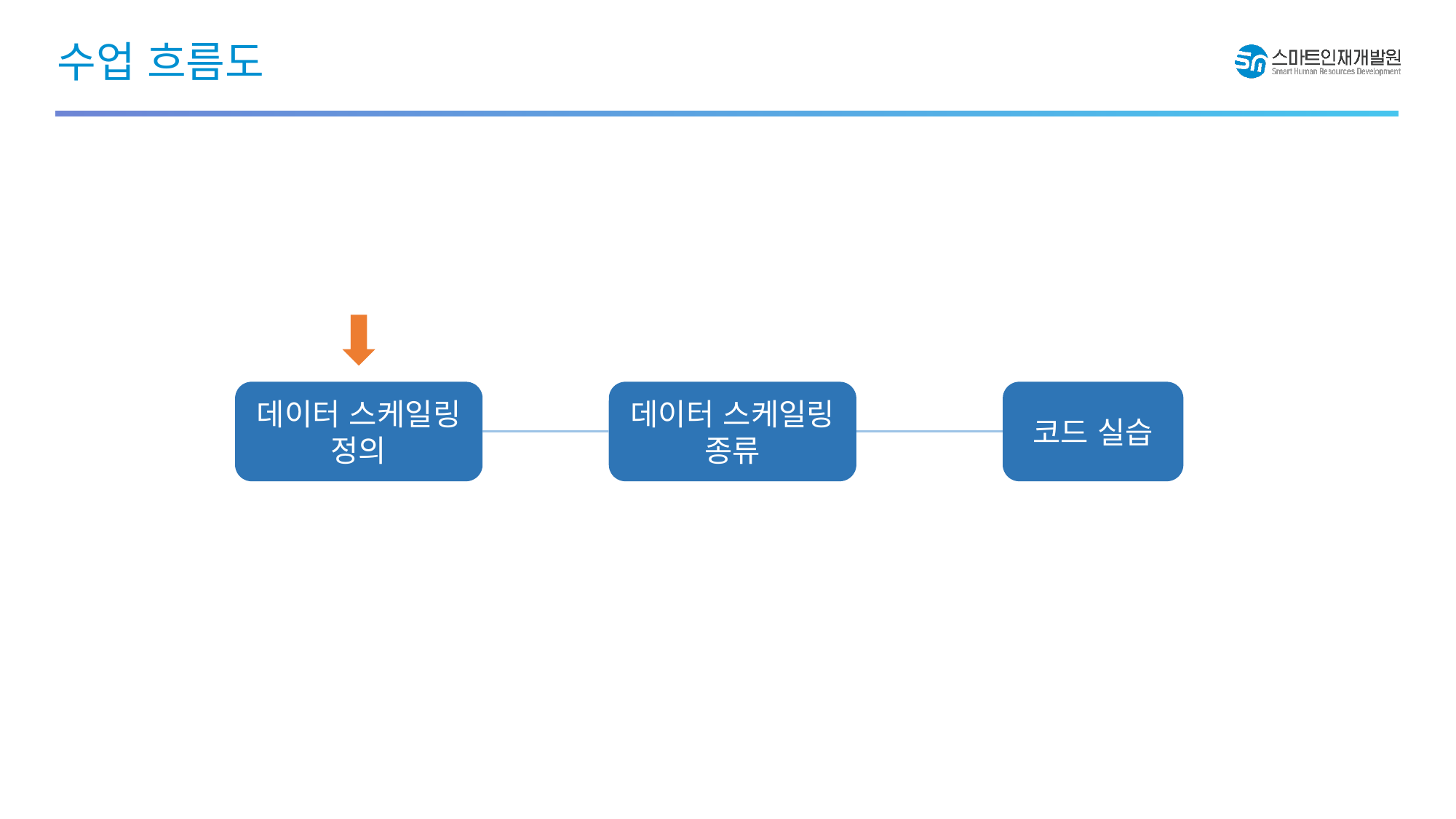

# 수업 흐름도

데이터 스케일링 정의
데이터 스케일링 종류
코드 실습